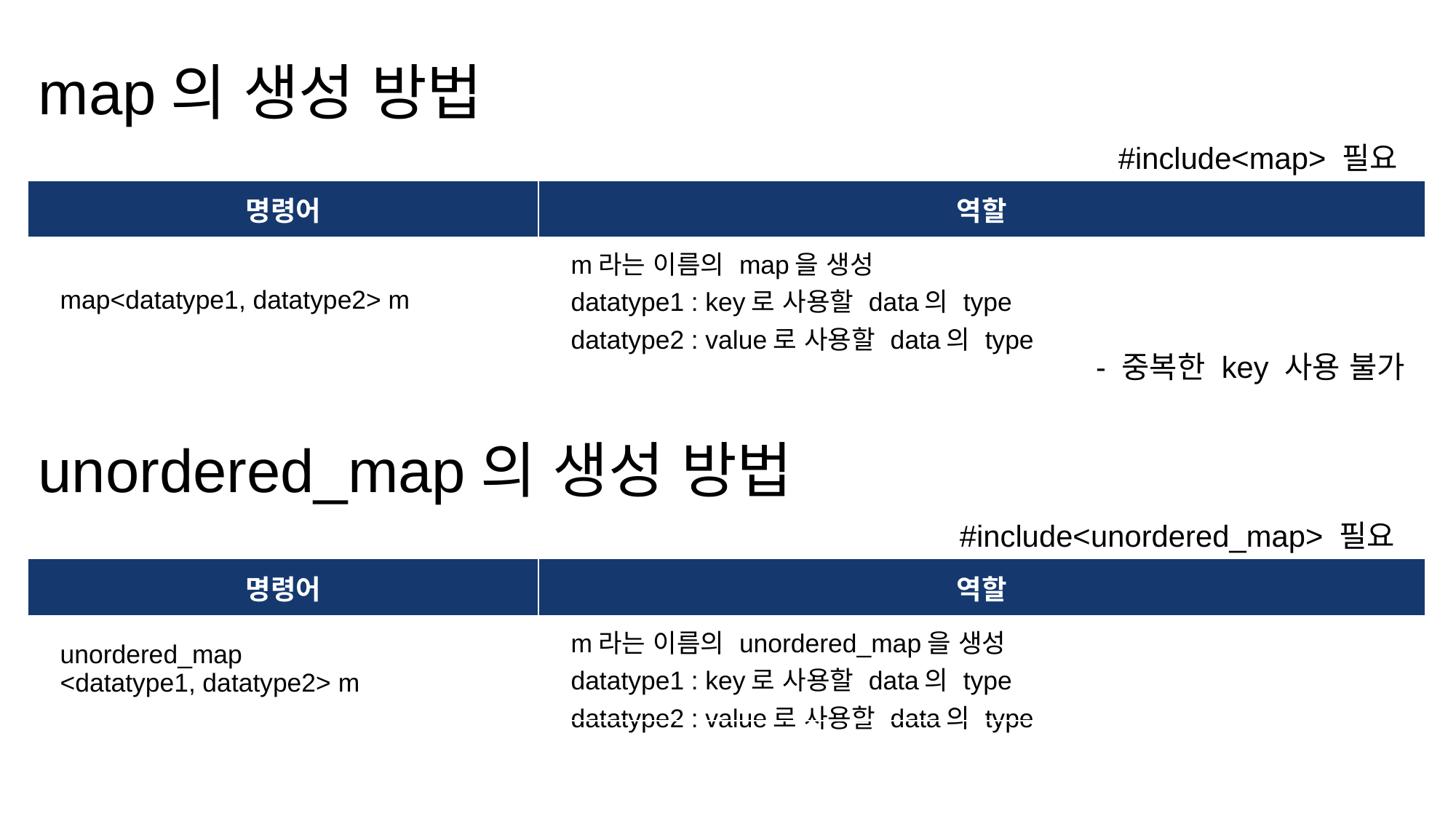

map의 생성 방법
#include<map> 필요
| 명령어 | 역할 |
| --- | --- |
| map<datatype1, datatype2> m | m라는 이름의 map을 생성 datatype1 : key로 사용할 data의 type datatype2 : value로 사용할 data의 type |
- 중복한 key 사용 불가
unordered_map의 생성 방법
#include<unordered_map> 필요
| 명령어 | 역할 |
| --- | --- |
| unordered\_map <datatype1, datatype2> m | m라는 이름의 unordered\_map을 생성 datatype1 : key로 사용할 data의 type datatype2 : value로 사용할 data의 type |